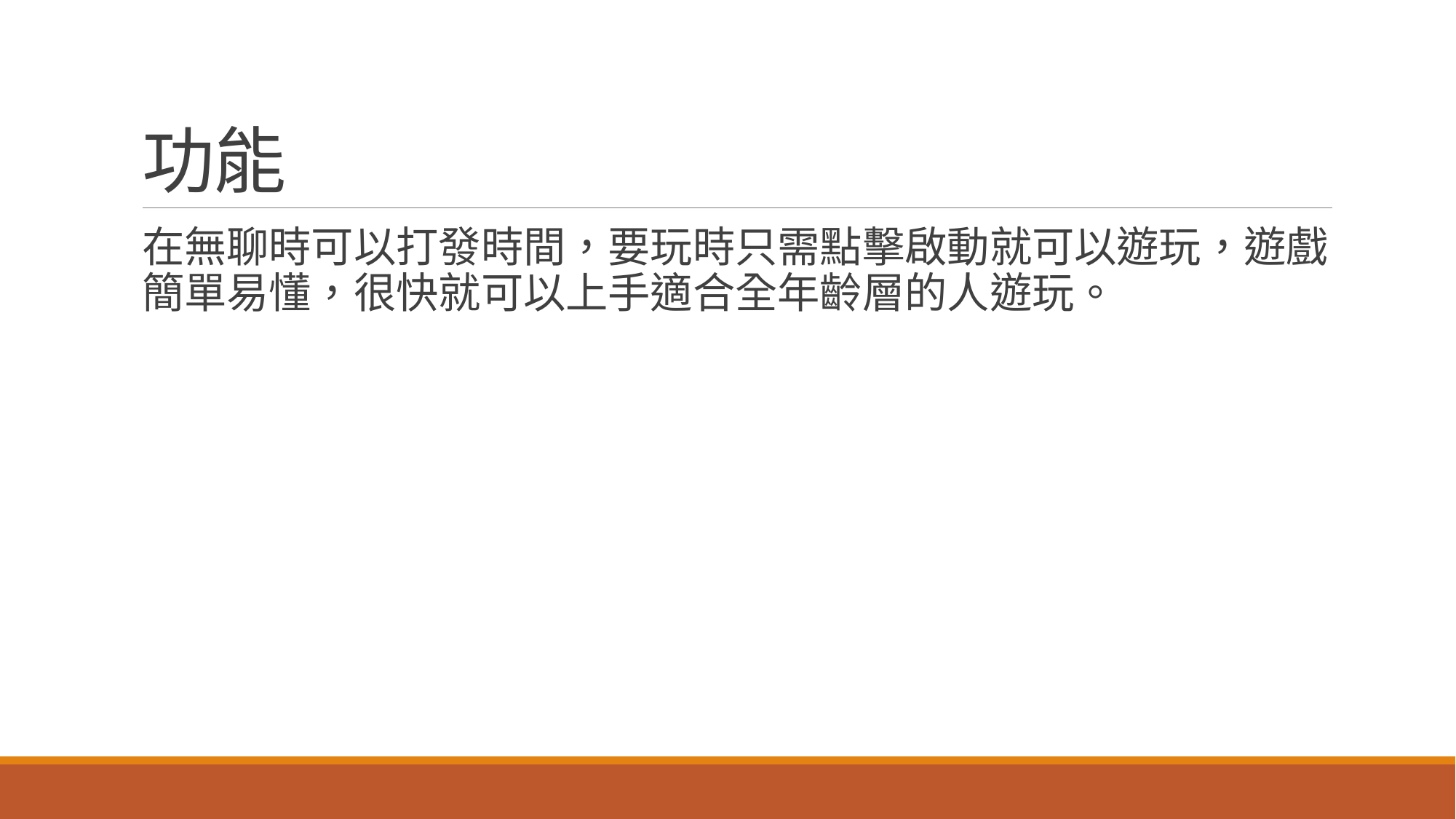

# 功能
在無聊時可以打發時間，要玩時只需點擊啟動就可以遊玩，遊戲簡單易懂，很快就可以上手適合全年齡層的人遊玩。